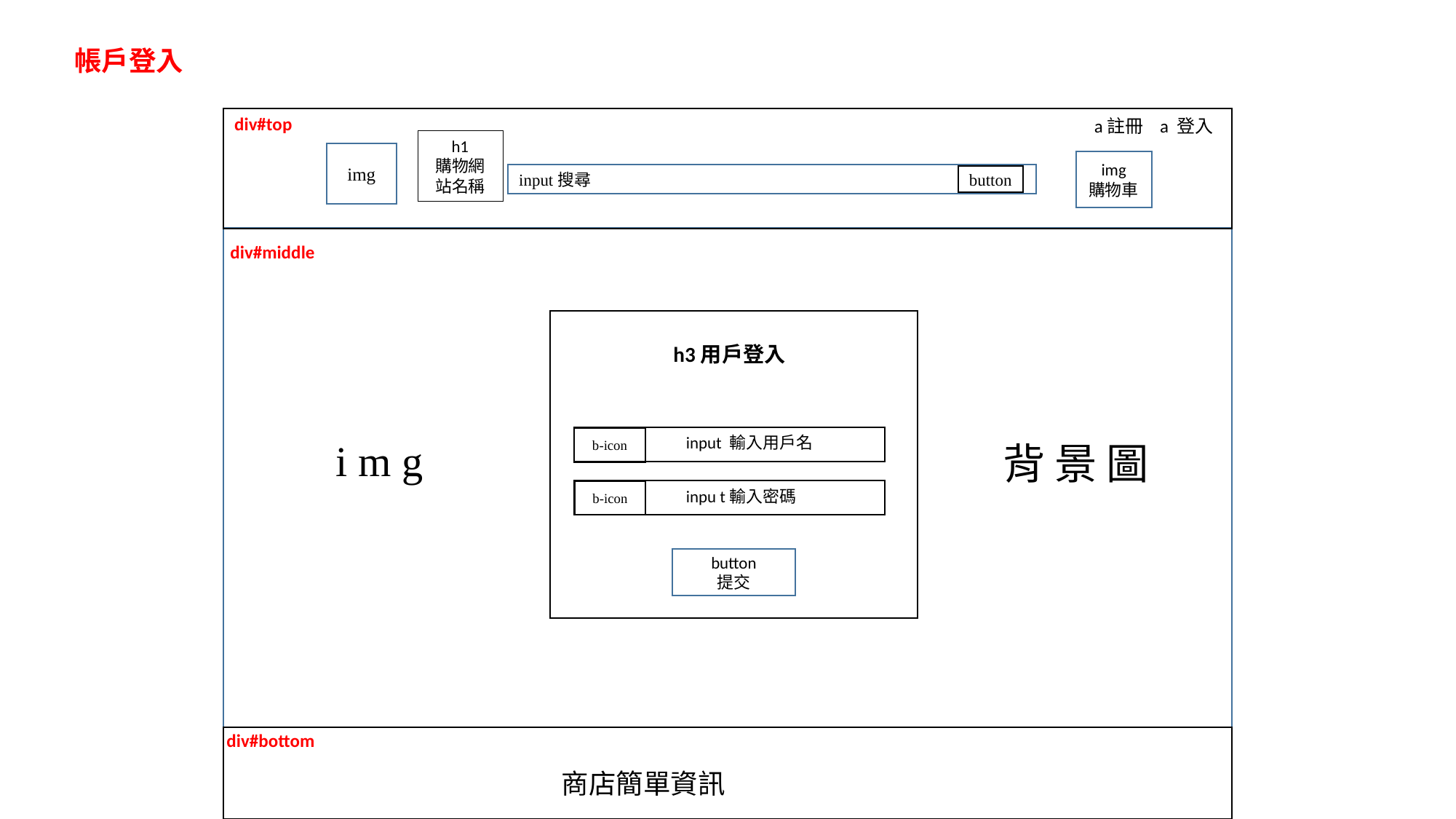

帳戶登入
div#top

a註冊   a 登入
h1
購物網站名稱
img
img
購物車
input搜尋
button

div#middle

h3用戶登入
input 輸入用戶名

b-icon
i m g
背 景 圖

b-icon
inpu t輸入密碼
button
提交
div#bottom

商店簡單資訊